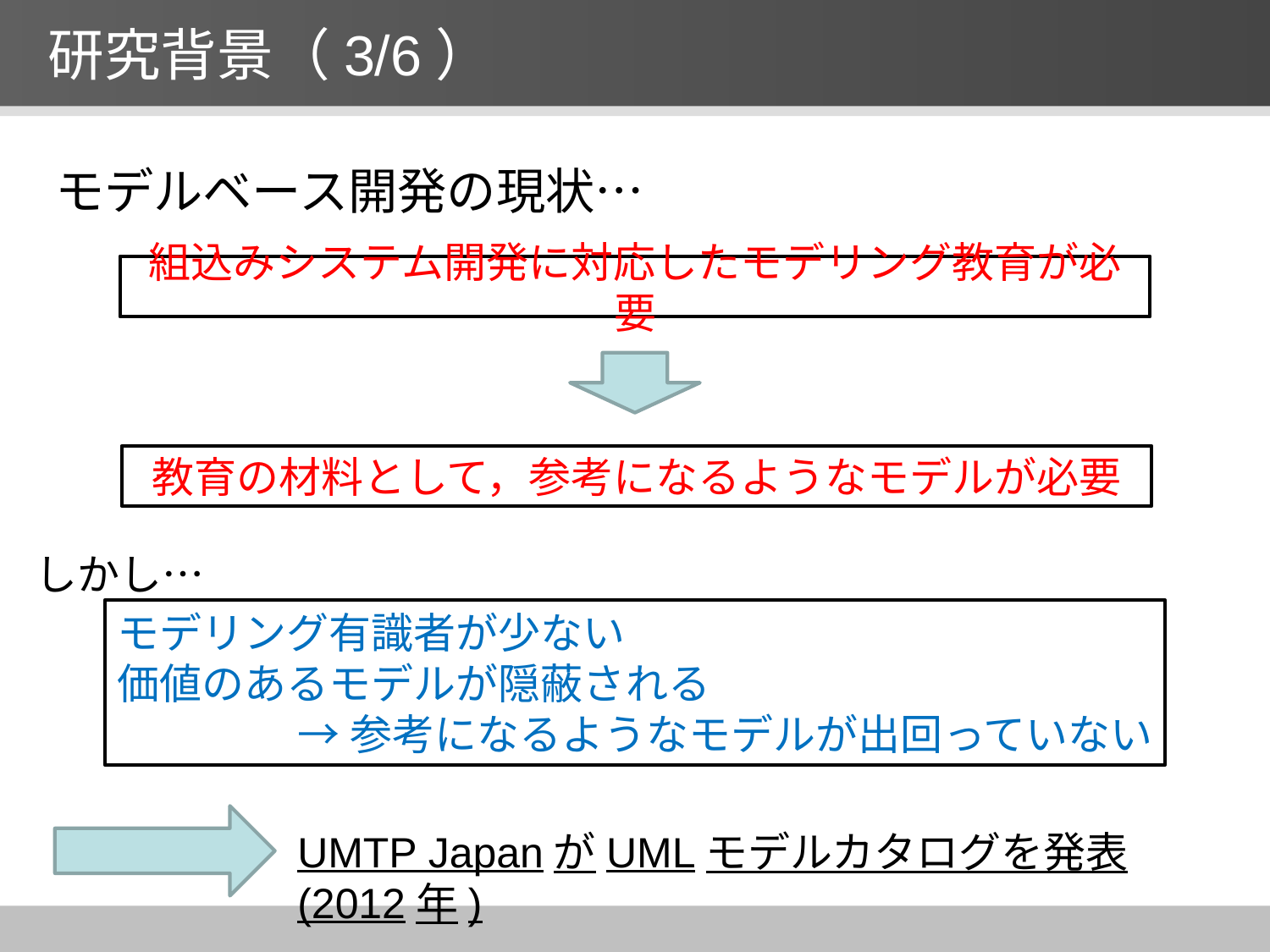

# 研究背景（3/6）
モデルベース開発の現状…

組込みシステム開発に対応したモデリング教育が必要

教育の材料として，参考になるようなモデルが必要
しかし…
モデリング有識者が少ない
価値のあるモデルが隠蔽される
→参考になるようなモデルが出回っていない

UMTP JapanがUMLモデルカタログを発表(2012年)